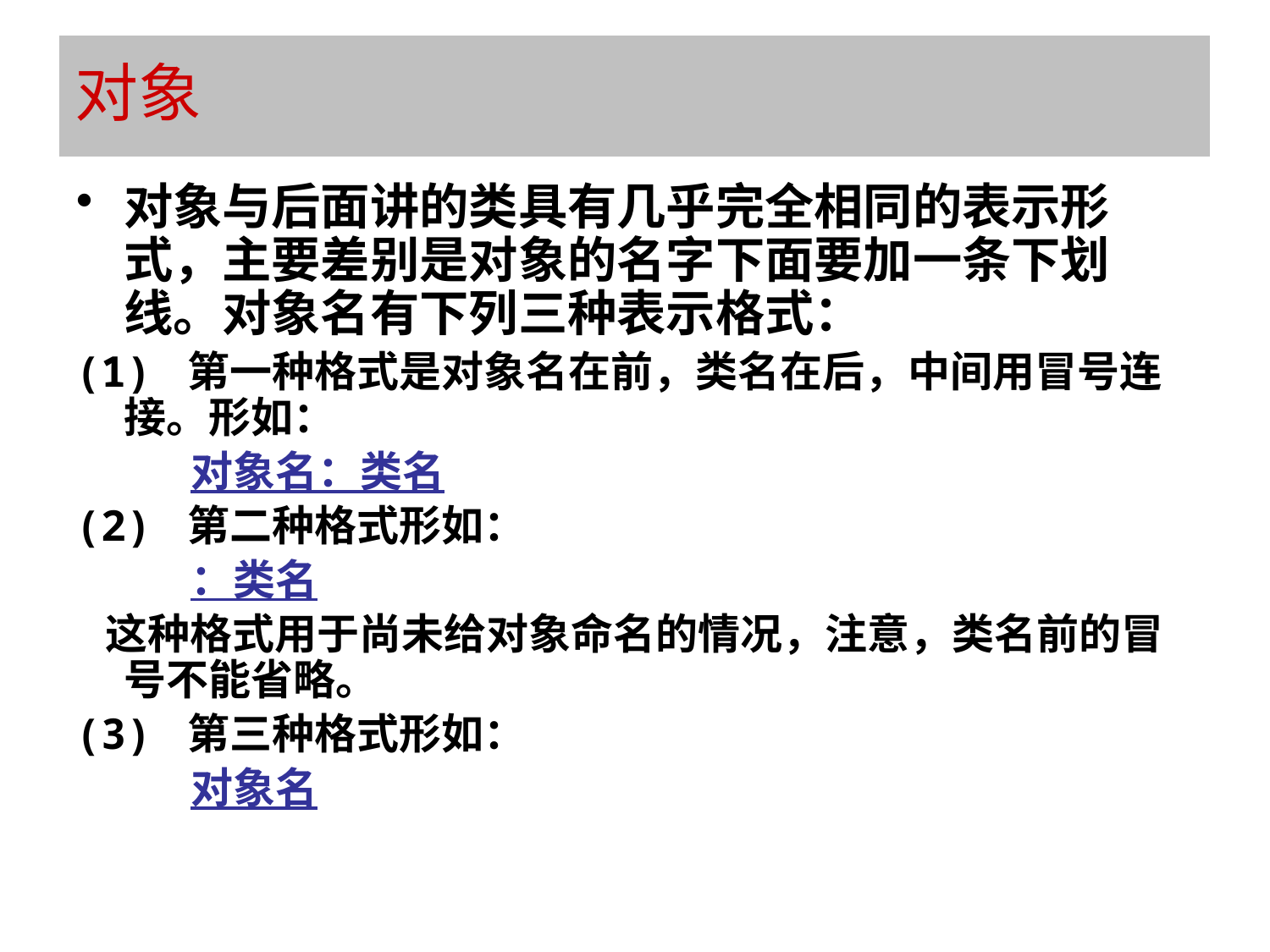

# 对象
对象与后面讲的类具有几乎完全相同的表示形式，主要差别是对象的名字下面要加一条下划线。对象名有下列三种表示格式：
(1) 第一种格式是对象名在前，类名在后，中间用冒号连接。形如：
           对象名：类名
(2) 第二种格式形如：
           ：类名
  这种格式用于尚未给对象命名的情况，注意，类名前的冒号不能省略。
(3) 第三种格式形如：
           对象名